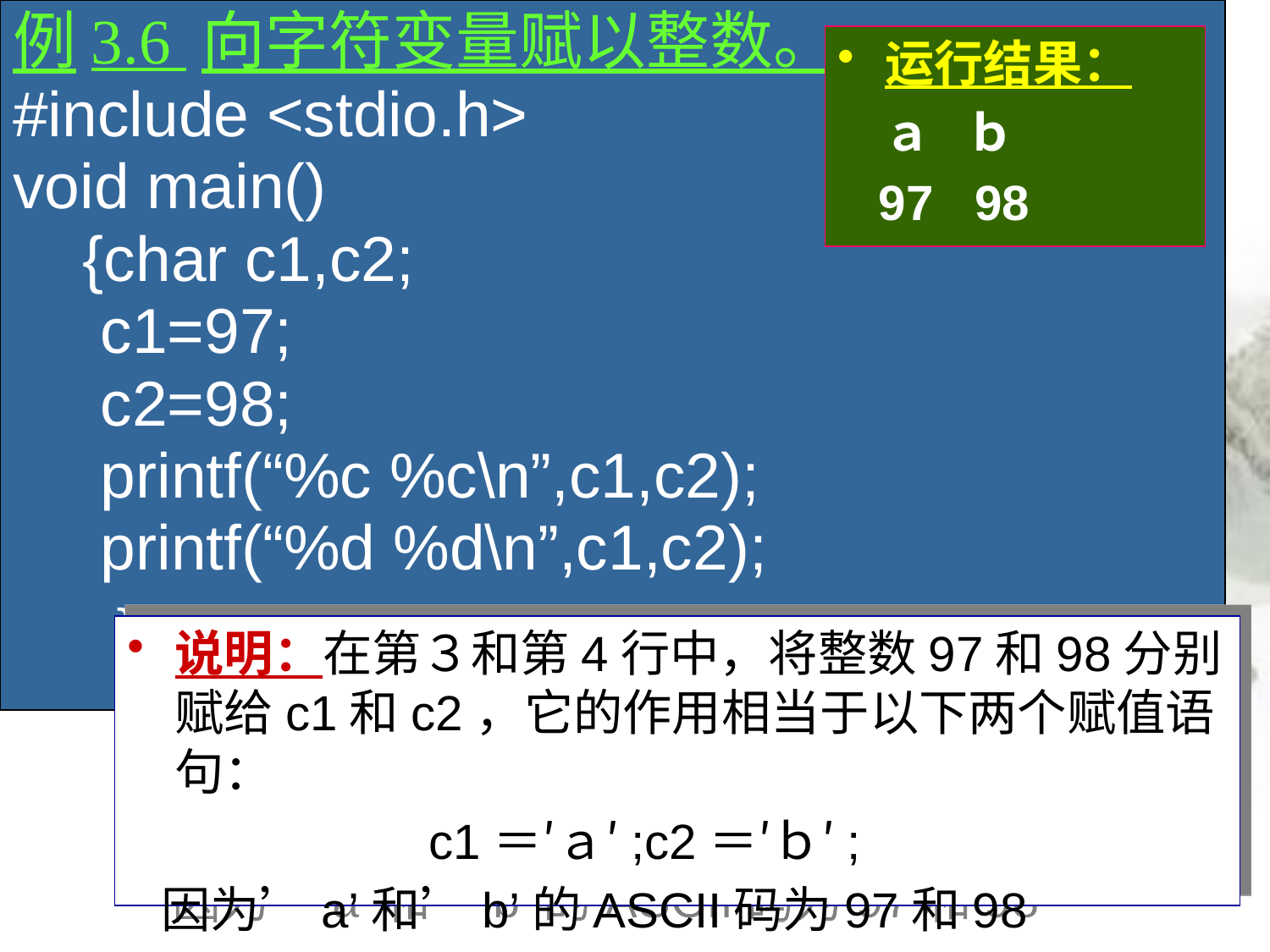

# 例3.6 向字符变量赋以整数。 #include <stdio.h> void main() {char c1,c2; c1=97; c2=98; printf(“%c %c\n”,c1,c2); printf(“%d %d\n”,c1,c2); ｝
运行结果：
   ａ   ｂ
   97   98
说明：在第３和第4行中，将整数97和98分别赋给c1和c2，它的作用相当于以下两个赋值语句：
　　　　	c1＝′ａ′;c2＝′ｂ′;
  因为’a’和’b’的ASCII码为97和98